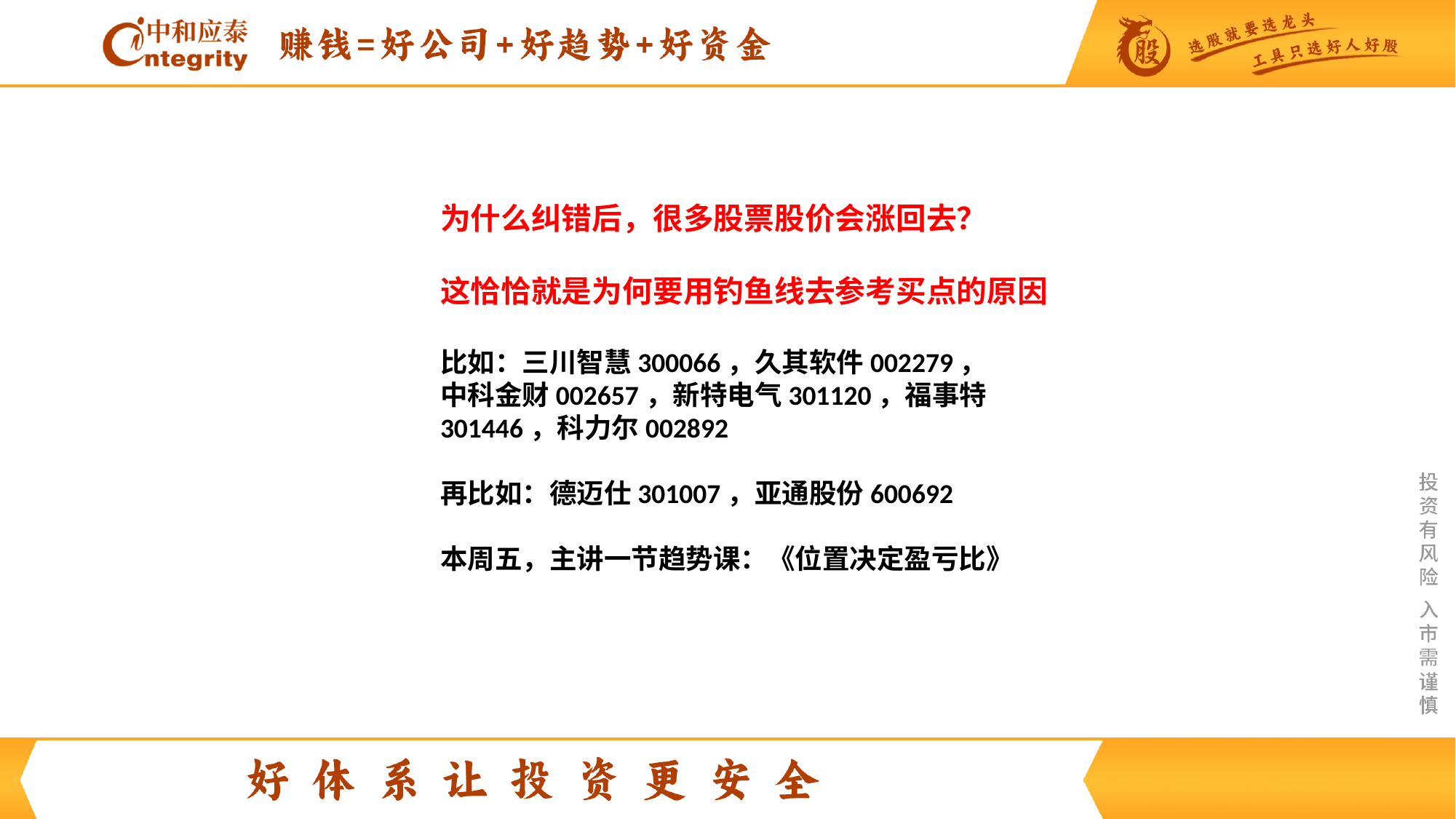

为什么纠错后，很多股票股价会涨回去？

这恰恰就是为何要用钓鱼线去参考买点的原因

比如：三川智慧300066，久其软件002279，
中科金财002657，新特电气301120，福事特301446，科力尔002892

再比如：德迈仕301007，亚通股份600692

本周五，主讲一节趋势课：《位置决定盈亏比》
12